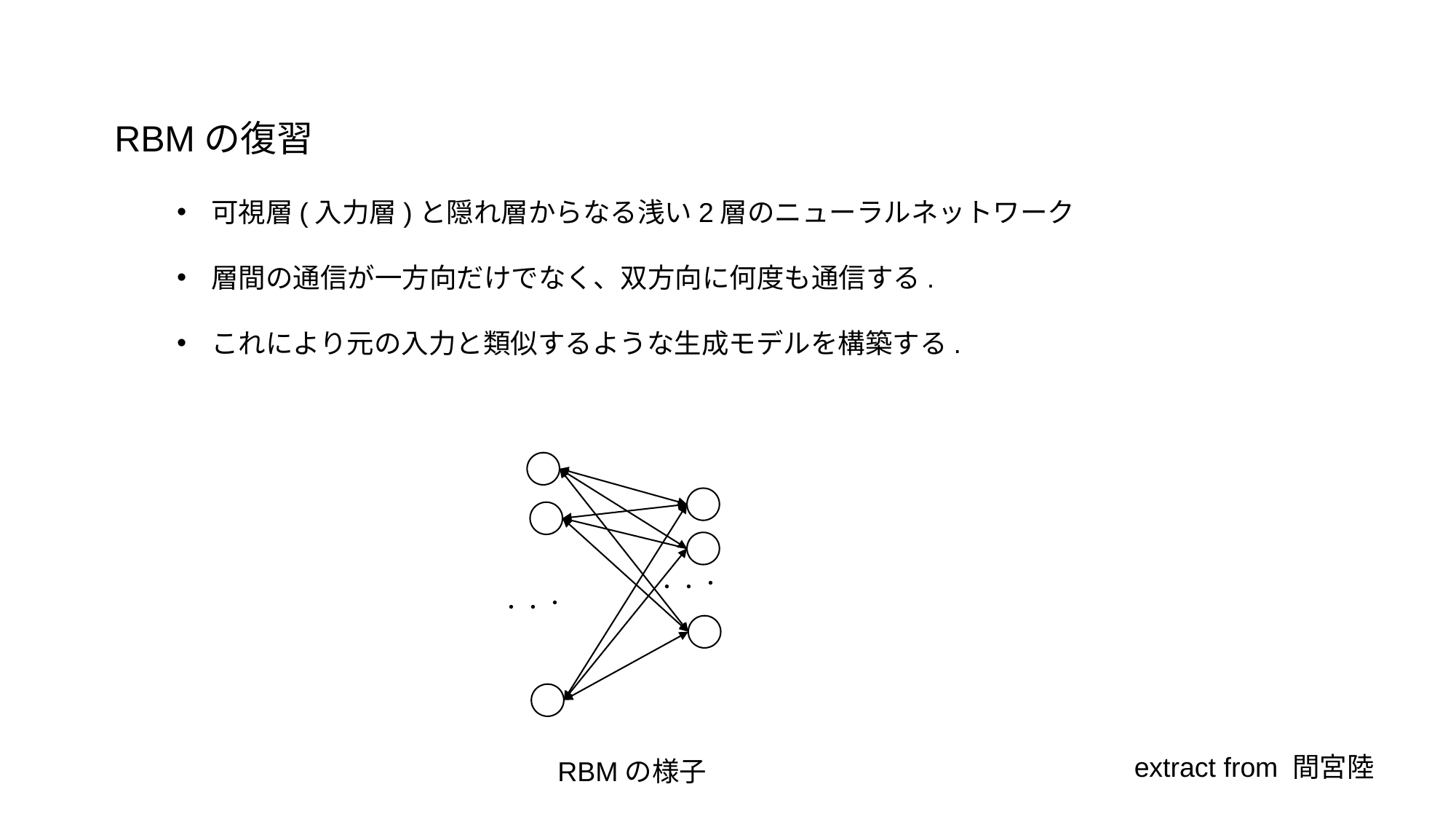

RBMの復習
可視層(入力層)と隠れ層からなる浅い2層のニューラルネットワーク

層間の通信が一方向だけでなく、双方向に何度も通信する.

これにより元の入力と類似するような生成モデルを構築する.

・ ・ ・

・ ・ ・

extract from 間宮陸
RBMの様子